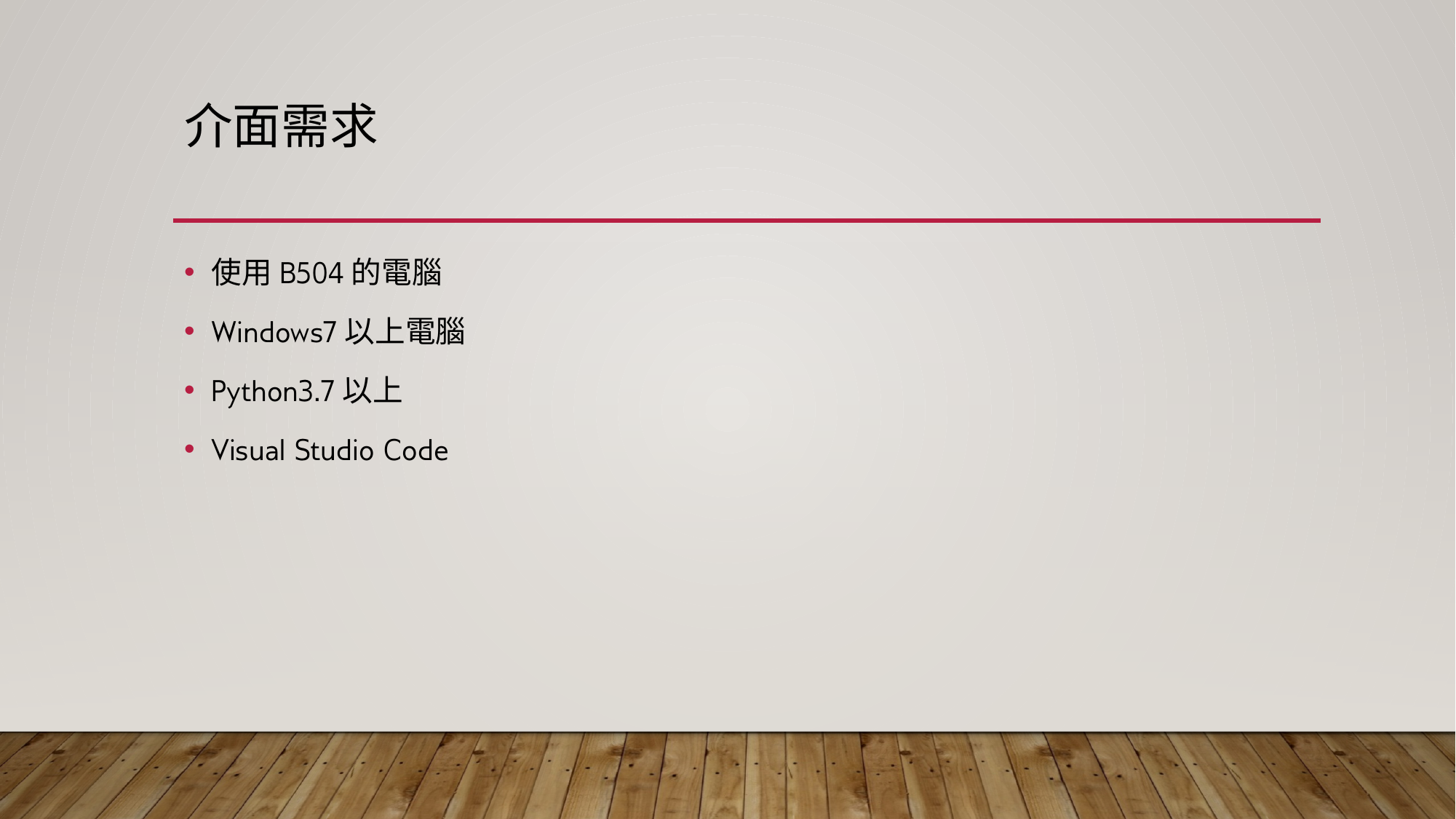

# 介面需求
使用B504的電腦
Windows7以上電腦
Python3.7以上
Visual Studio Code